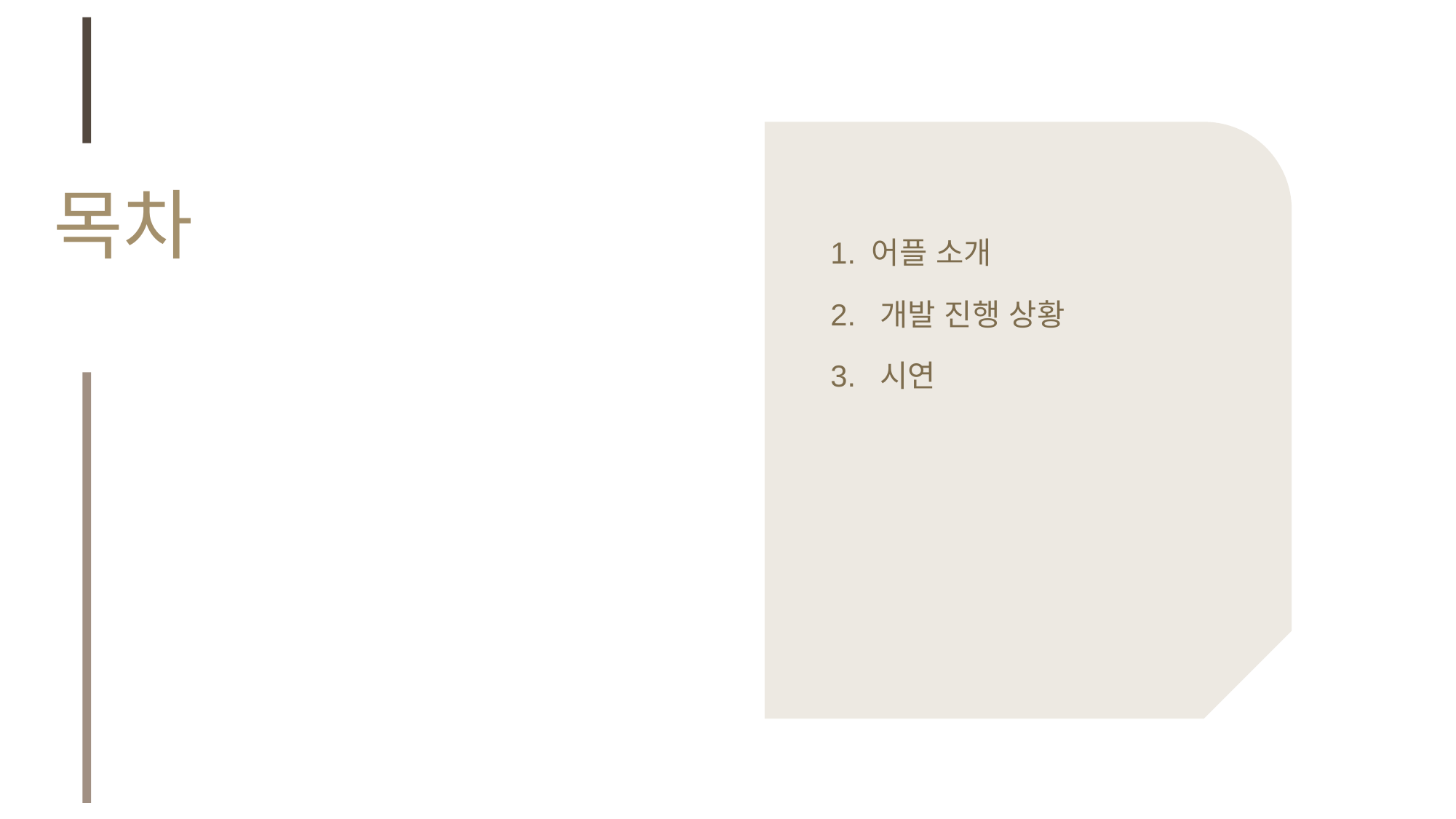

목차
어플 소개
2.  개발 진행 상황
3.  시연